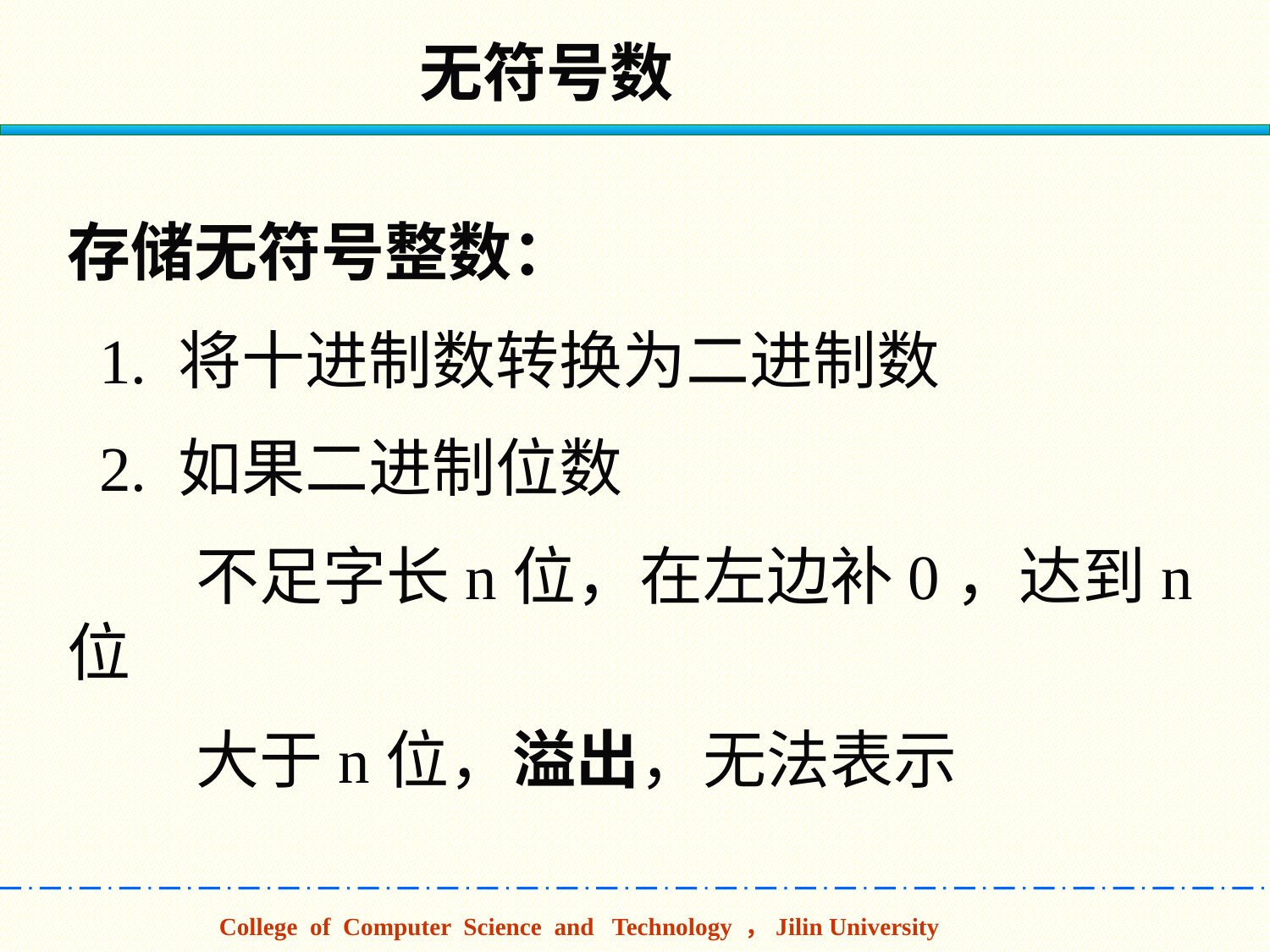

无符号数
存储无符号整数：
  1. 将十进制数转换为二进制数
  2. 如果二进制位数
        不足字长n位，在左边补0，达到n位
        大于n位，溢出，无法表示